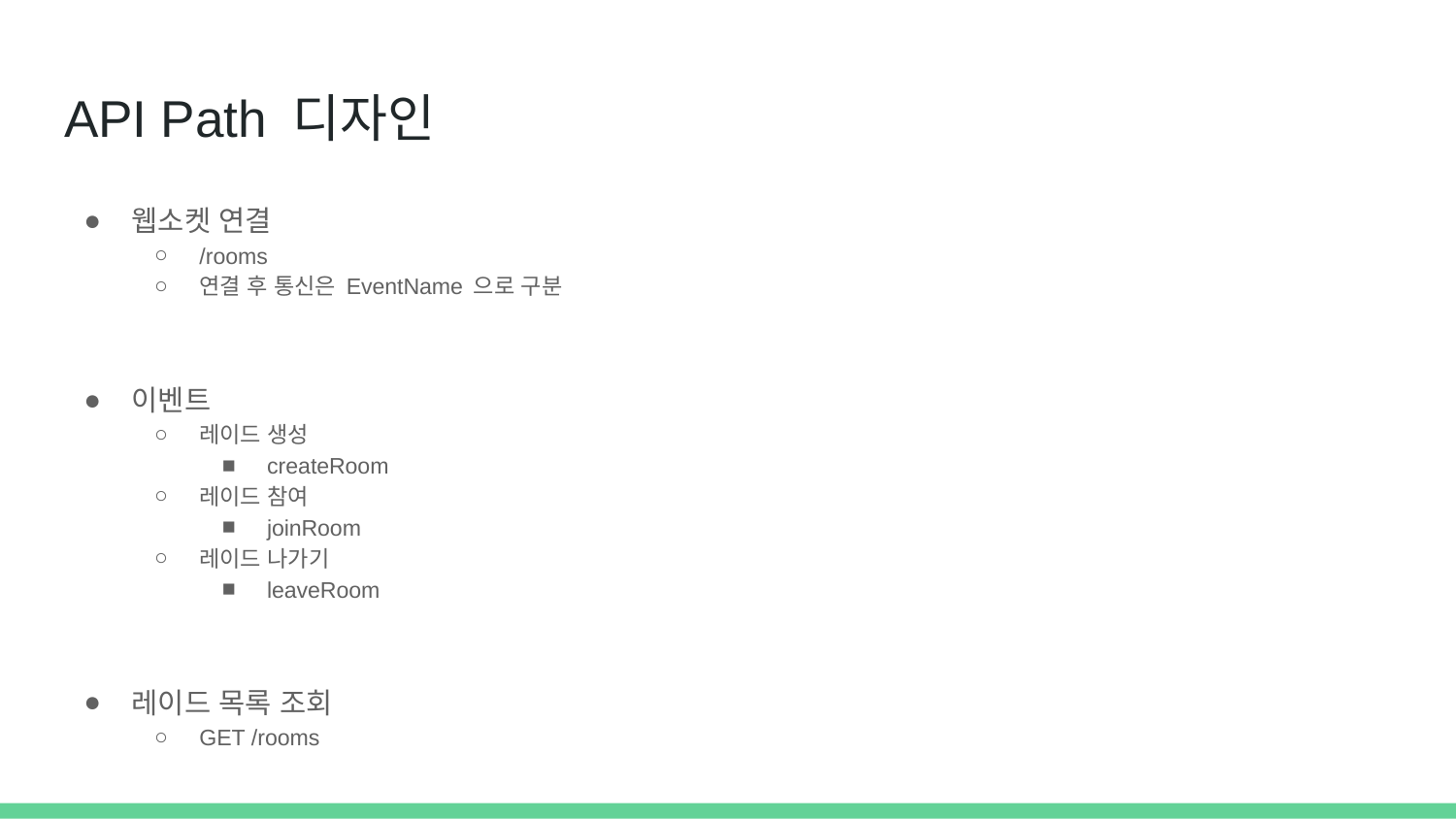

# API Path 디자인
웹소켓 연결
/rooms
연결 후 통신은 EventName 으로 구분

이벤트
레이드 생성
createRoom
레이드 참여
joinRoom
레이드 나가기
leaveRoom

레이드 목록 조회
GET /rooms